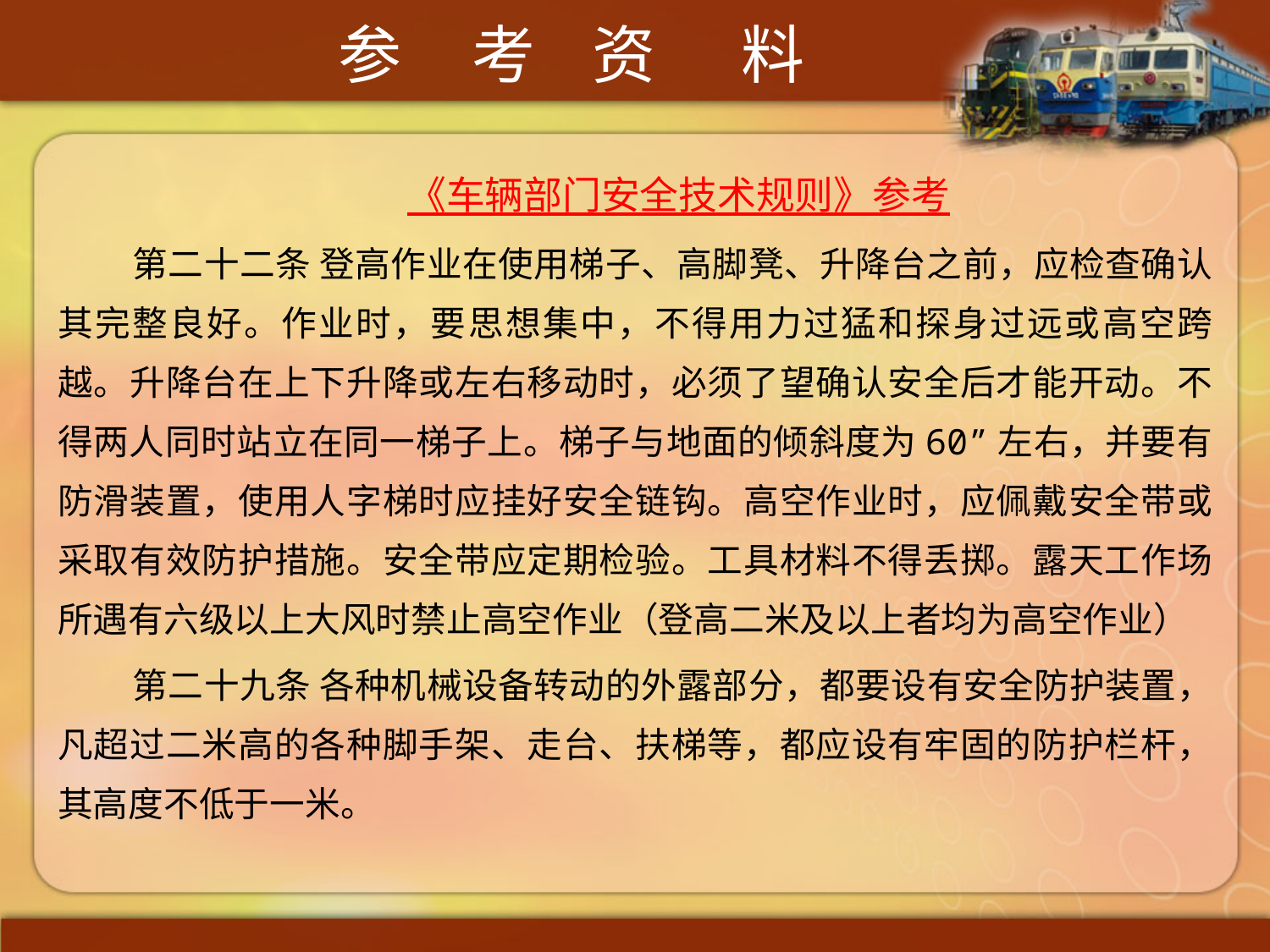

# 参     考    资      料
《车辆部门安全技术规则》参考
第二十二条 登高作业在使用梯子、高脚凳、升降台之前，应检查确认其完整良好。作业时，要思想集中，不得用力过猛和探身过远或高空跨越。升降台在上下升降或左右移动时，必须了望确认安全后才能开动。不得两人同时站立在同一梯子上。梯子与地面的倾斜度为60”左右，并要有防滑装置，使用人字梯时应挂好安全链钩。高空作业时，应佩戴安全带或采取有效防护措施。安全带应定期检验。工具材料不得丢掷。露天工作场所遇有六级以上大风时禁止高空作业（登高二米及以上者均为高空作业）
第二十九条 各种机械设备转动的外露部分，都要设有安全防护装置，凡超过二米高的各种脚手架、走台、扶梯等，都应设有牢固的防护栏杆，其高度不低于一米。